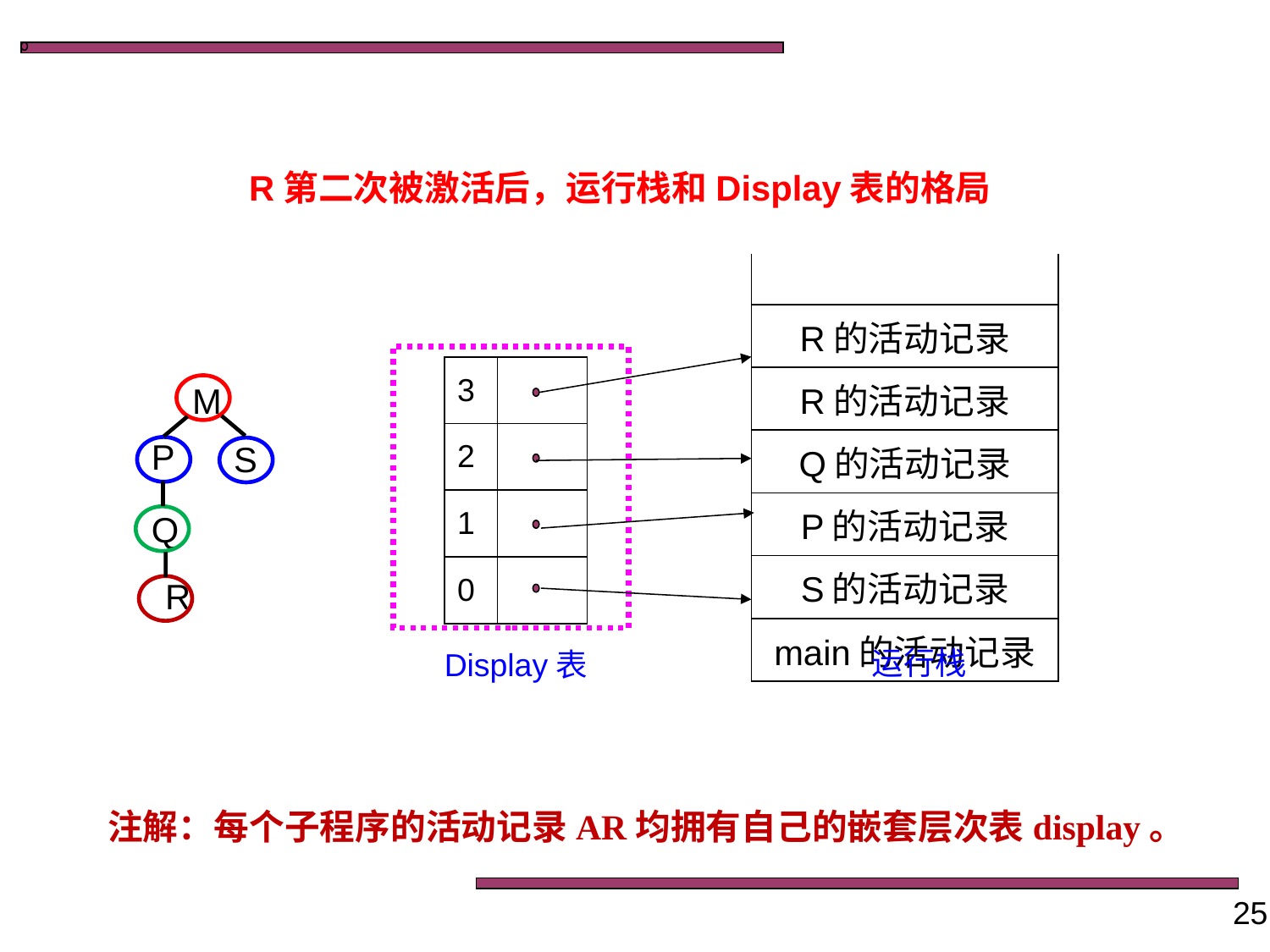

R第二次被激活后，运行栈和Display表的格局
|  |
| --- |
| R的活动记录 |
| R的活动记录 |
| Q的活动记录 |
| P的活动记录 |
| S的活动记录 |
| main的活动记录 |

| 3 |  |
| --- | --- |
| 2 |  |
| 1 |  |
| 0 |  |
M

P

S

Q

R

运行栈
Display表

注解：每个子程序的活动记录AR均拥有自己的嵌套层次表display。
25